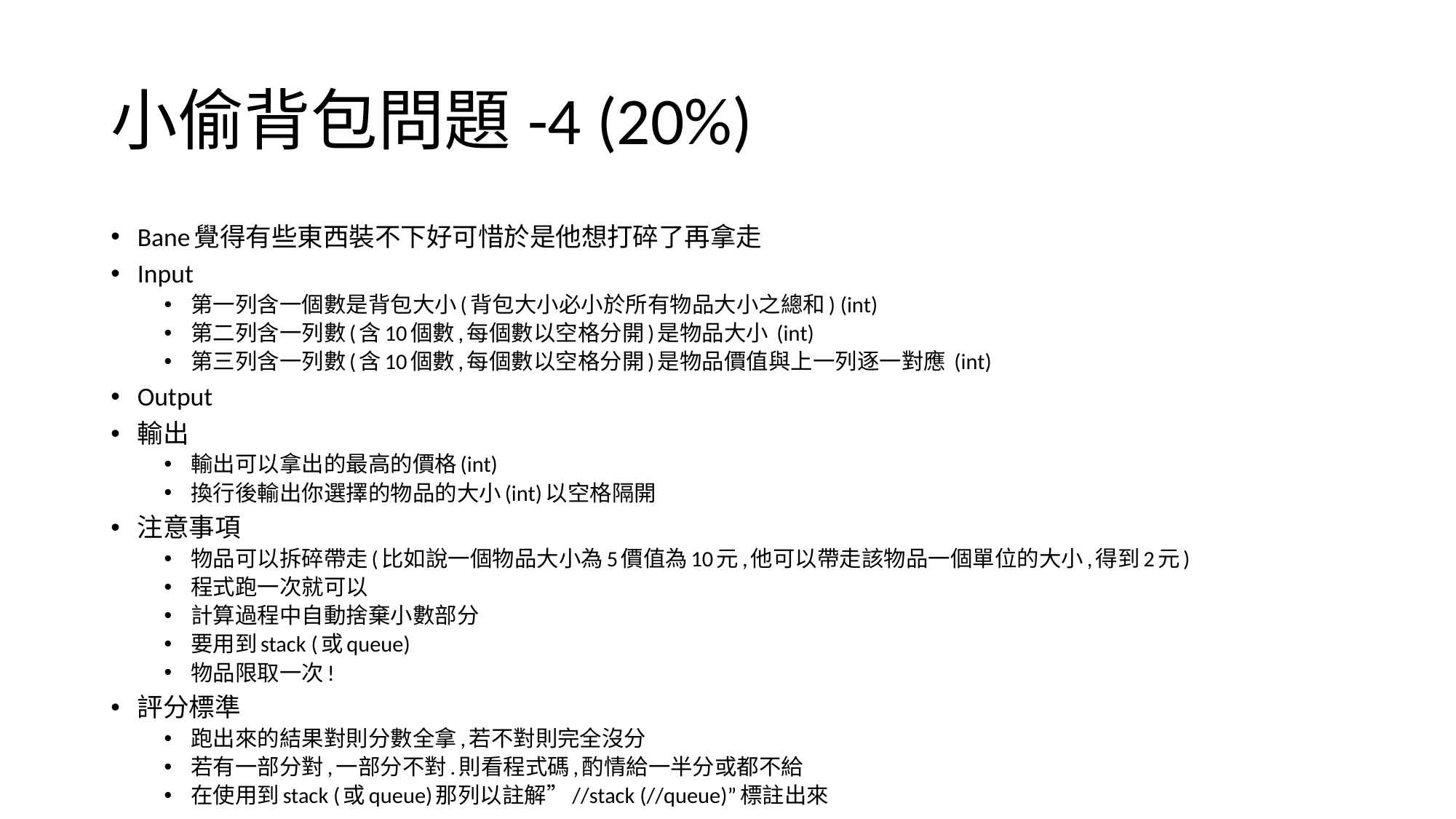

# 小偷背包問題-4 (20%)
Bane覺得有些東西裝不下好可惜於是他想打碎了再拿走
Input
第一列含一個數是背包大小(背包大小必小於所有物品大小之總和) (int)
第二列含一列數(含10個數,每個數以空格分開)是物品大小 (int)
第三列含一列數(含10個數,每個數以空格分開)是物品價值與上一列逐一對應 (int)
Output
輸出
輸出可以拿出的最高的價格(int)
換行後輸出你選擇的物品的大小(int)以空格隔開
注意事項
物品可以拆碎帶走(比如說一個物品大小為5價值為10元,他可以帶走該物品一個單位的大小,得到2元)
程式跑一次就可以
計算過程中自動捨棄小數部分
要用到stack (或queue)
物品限取一次!
評分標準
跑出來的結果對則分數全拿,若不對則完全沒分
若有一部分對,一部分不對.則看程式碼,酌情給一半分或都不給
在使用到stack (或queue)那列以註解”//stack (//queue)”標註出來